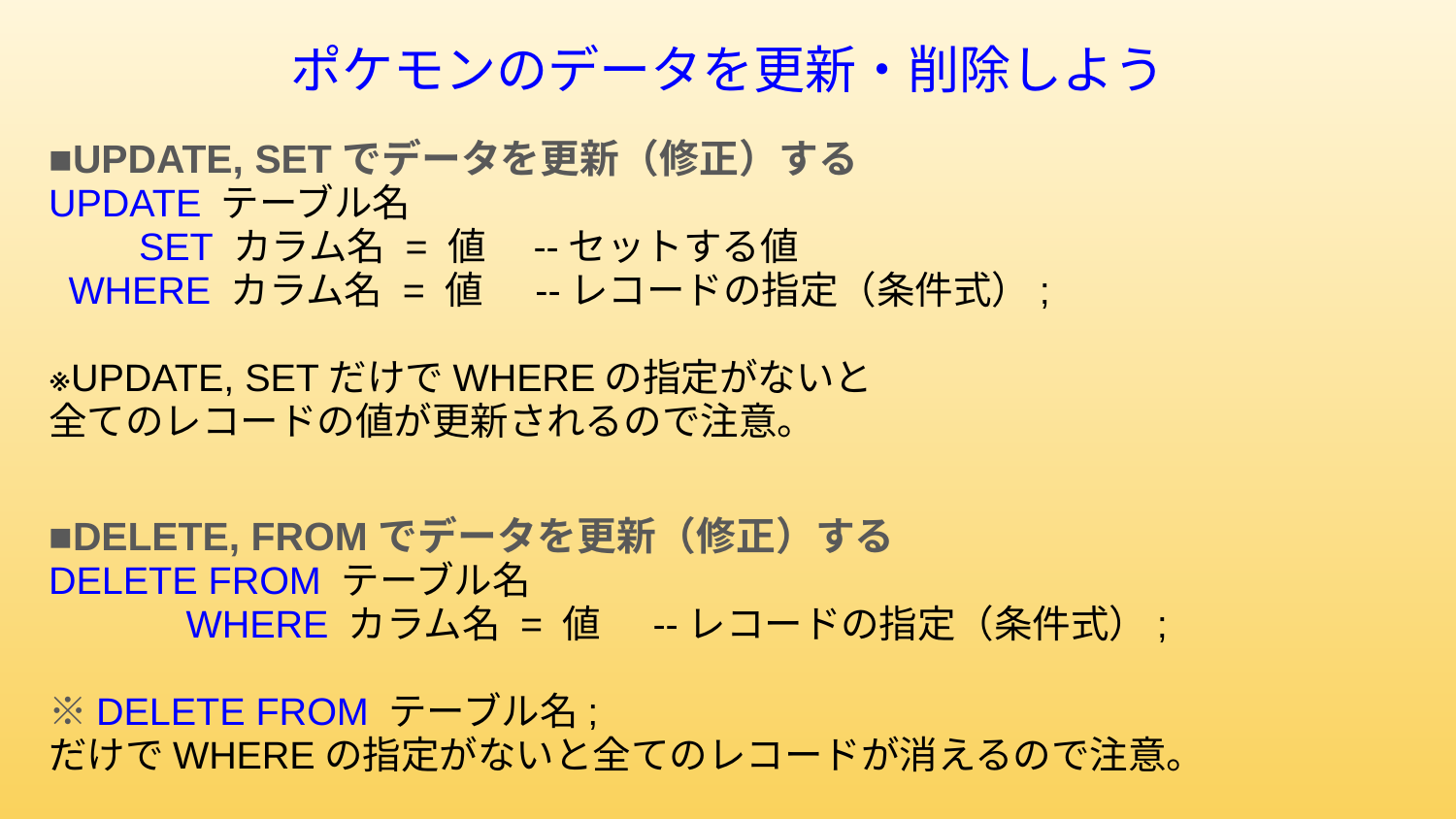

# ポケモンのデータを更新・削除しよう

■UPDATE, SETでデータを更新（修正）する
UPDATE テーブル名
    　SET カラム名 = 値　--セットする値
 WHERE カラム名 = 値    --レコードの指定（条件式）;
※UPDATE, SETだけでWHEREの指定がないと
全てのレコードの値が更新されるので注意。
■DELETE, FROMでデータを更新（修正）する
DELETE FROM テーブル名
            WHERE カラム名 = 値    --レコードの指定（条件式）;
　
※DELETE FROM テーブル名;
だけでWHEREの指定がないと全てのレコードが消えるので注意。